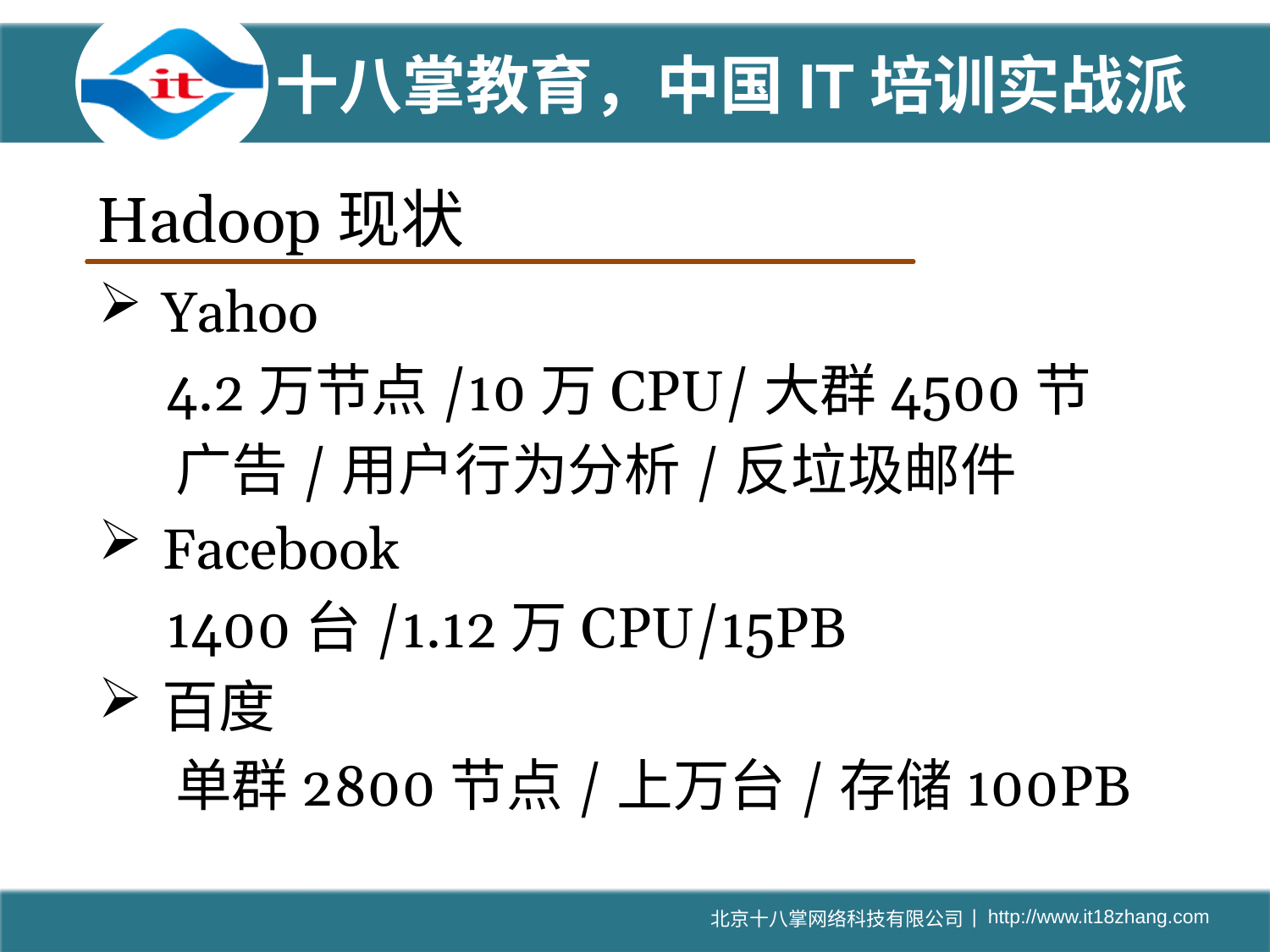

# Hadoop现状
Yahoo
     4.2万节点/10万CPU/大群4500节
     广告/用户行为分析/反垃圾邮件
Facebook
     1400台/1.12万CPU/15PB
百度
     单群2800节点/上万台/存储100PB